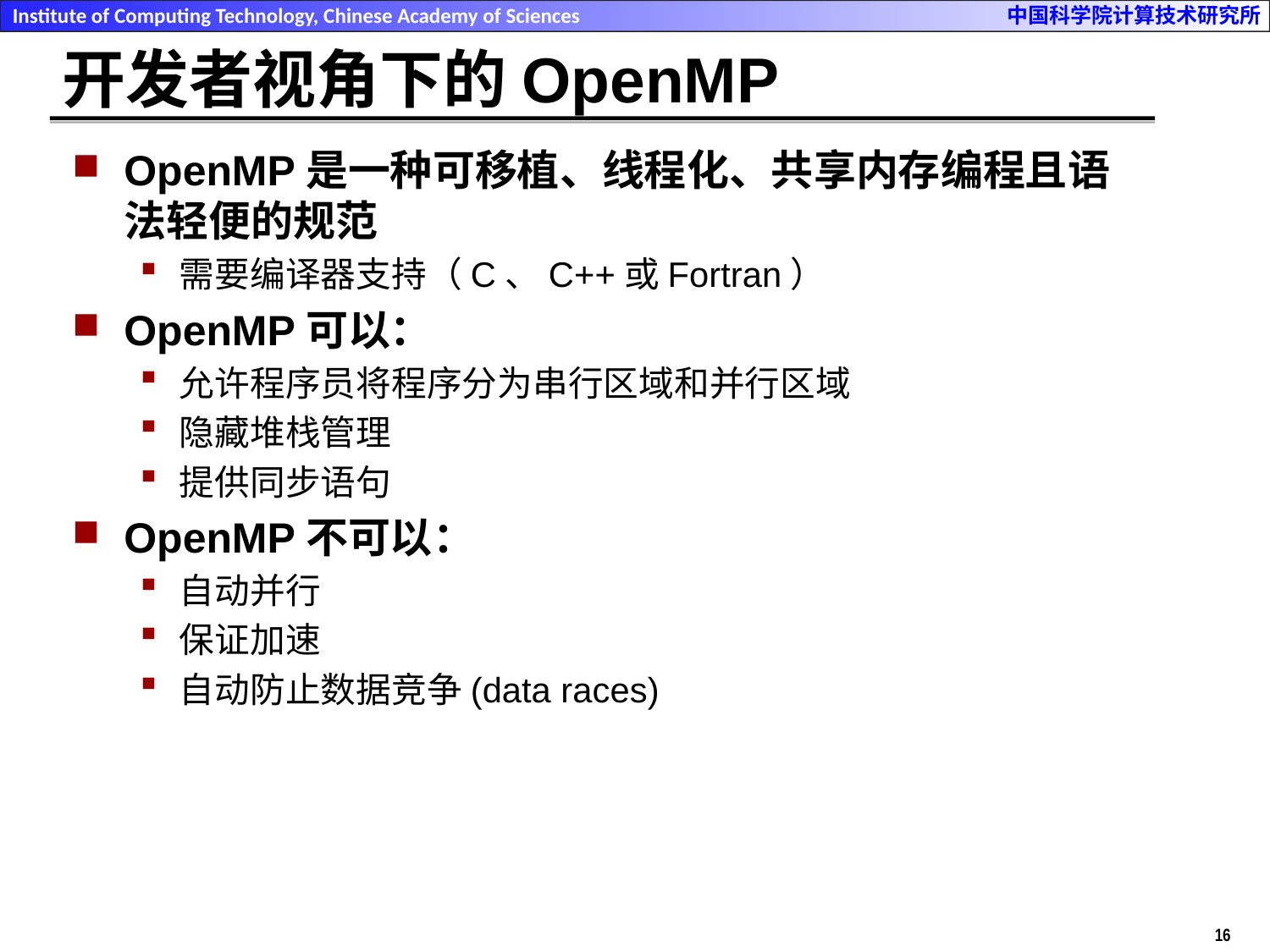

# 开发者视角下的OpenMP
OpenMP是一种可移植、线程化、共享内存编程且语法轻便的规范
需要编译器支持（C、C++或Fortran）
OpenMP可以：
允许程序员将程序分为串行区域和并行区域
隐藏堆栈管理
提供同步语句
OpenMP不可以：
自动并行
保证加速
自动防止数据竞争(data races)